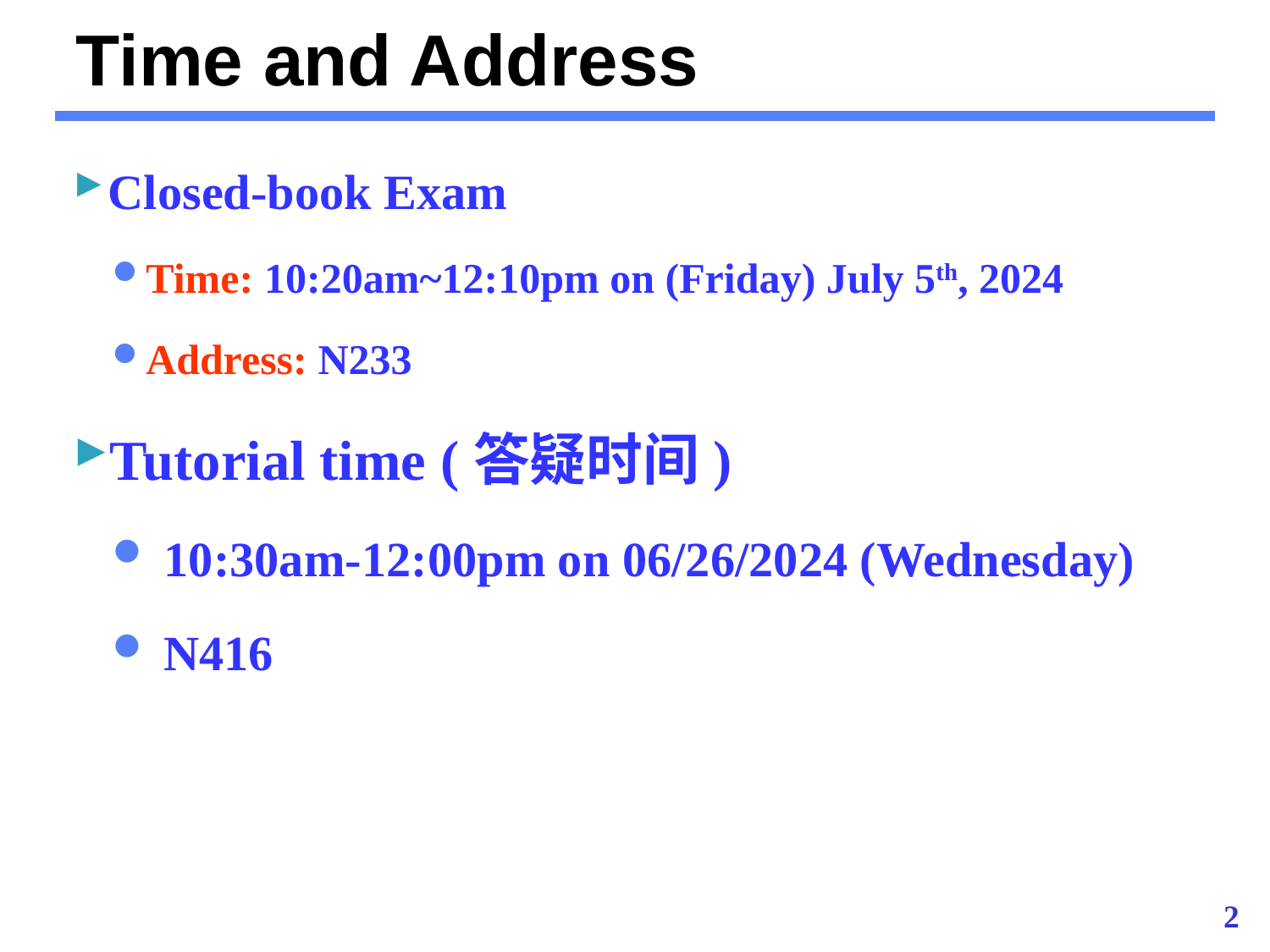

# Time and Address
Closed-book Exam
Time: 10:20am~12:10pm on (Friday) July 5th, 2024
Address: N233
Tutorial time (答疑时间)
 10:30am-12:00pm on 06/26/2024 (Wednesday)
 N416
2